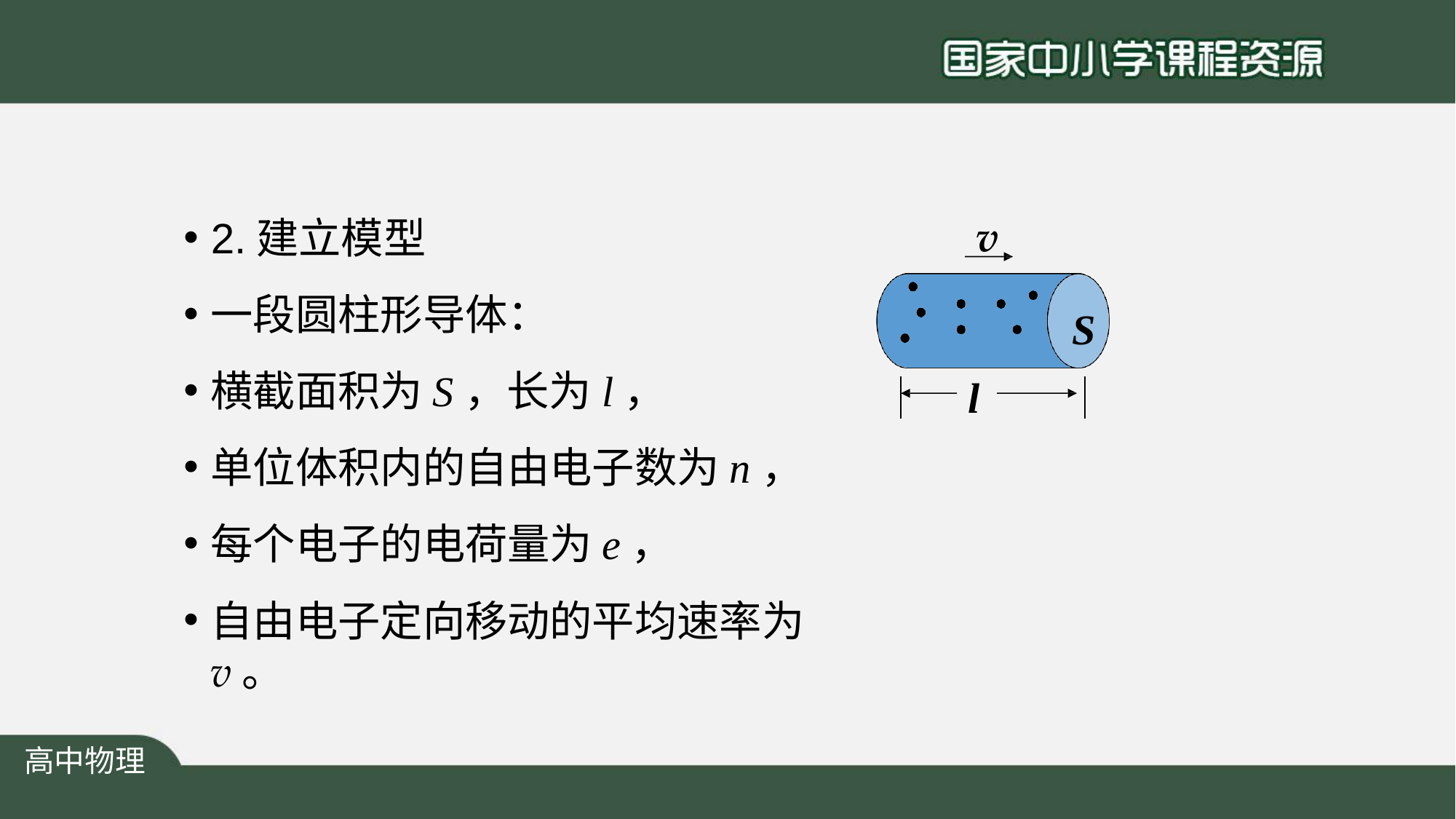

2.建立模型
一段圆柱形导体：
横截面积为S，长为l，
单位体积内的自由电子数为n，
每个电子的电荷量为e，
自由电子定向移动的平均速率为v。
v

S
l

高中物理